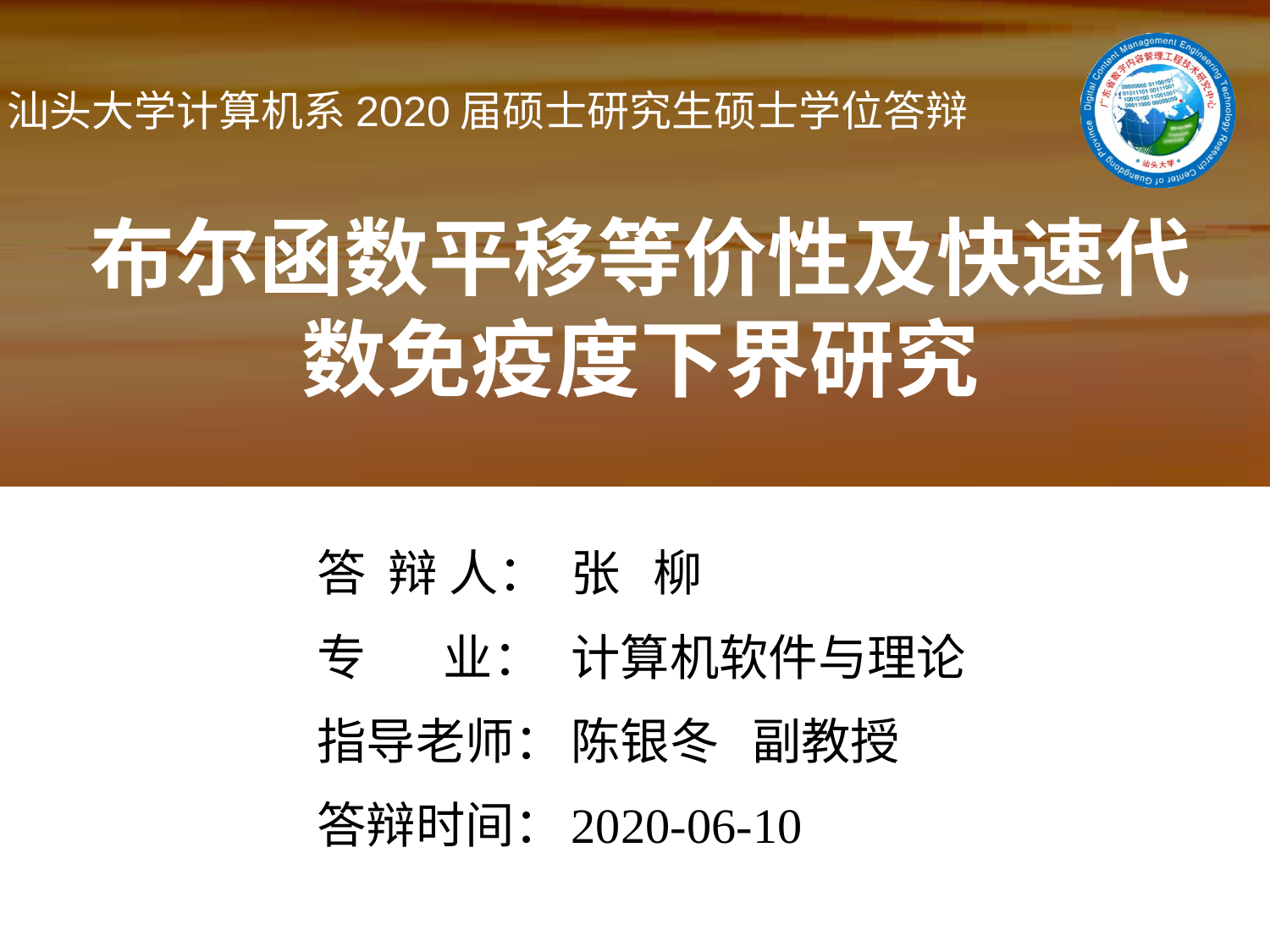

# 布尔函数平移等价性及快速代数免疫度下界研究
答  辩 人：	张   柳
专       业：	计算机软件与理论
指导老师：	陈银冬   副教授
答辩时间：	2020-06-10